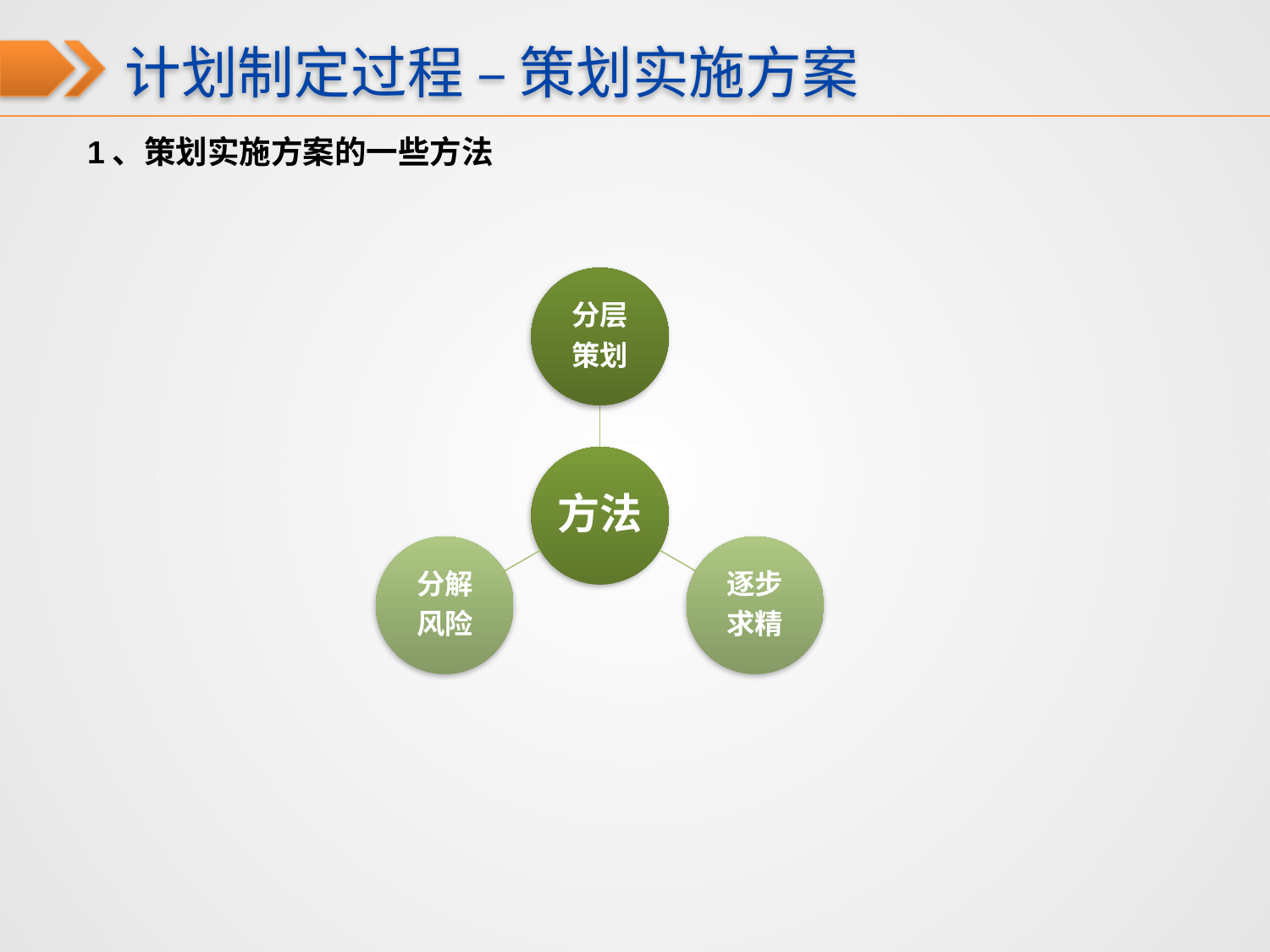

计划制定过程 – 策划实施方案

1、策划实施方案的一些方法
方法

分层
策划

逐步
求精

分解
风险